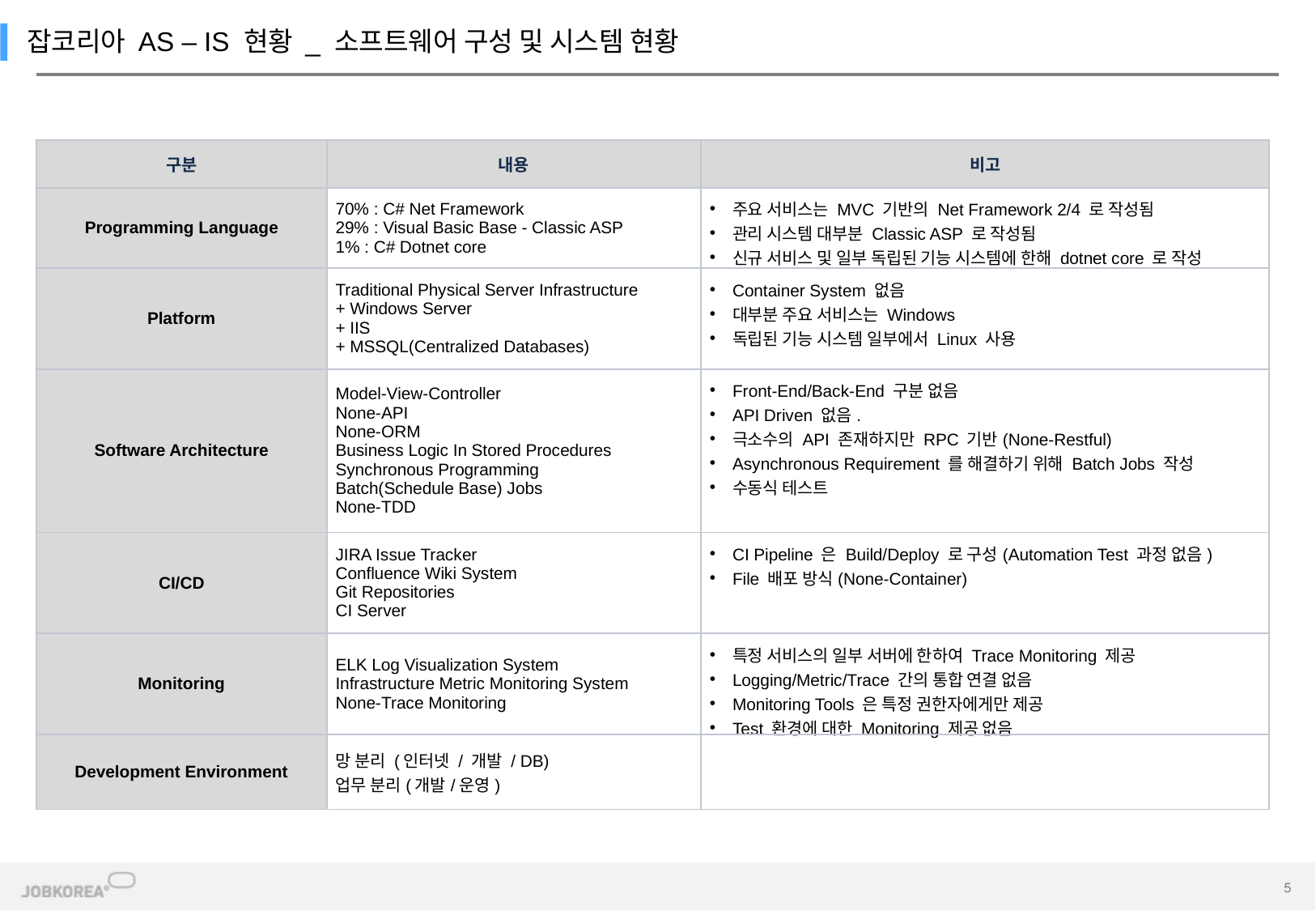

잡코리아 AS – IS 현황 _ 소프트웨어 구성 및 시스템 현황
| 구분 | 내용 | 비고 |
| --- | --- | --- |
| Programming Language | 70% : C# Net Framework 29% : Visual Basic Base - Classic ASP 1% : C# Dotnet core | 주요 서비스는 MVC 기반의 Net Framework 2/4 로 작성됨 관리 시스템 대부분 Classic ASP 로 작성됨 신규 서비스 및 일부 독립된 기능 시스템에 한해 dotnet core 로 작성 |
| Platform | Traditional Physical Server Infrastructure + Windows Server + IIS + MSSQL(Centralized Databases) | Container System 없음 대부분 주요 서비스는 Windows 독립된 기능 시스템 일부에서 Linux 사용 |
| Software Architecture | Model-View-Controller None-API None-ORM Business Logic In Stored Procedures Synchronous Programming Batch(Schedule Base) Jobs None-TDD | Front-End/Back-End 구분 없음 API Driven 없음. 극소수의 API 존재하지만 RPC 기반(None-Restful) Asynchronous Requirement 를 해결하기 위해 Batch Jobs 작성 수동식 테스트 |
| CI/CD | JIRA Issue Tracker Confluence Wiki System Git Repositories CI Server | CI Pipeline 은 Build/Deploy 로 구성(Automation Test 과정 없음) File 배포 방식(None-Container) |
| Monitoring | ELK Log Visualization System Infrastructure Metric Monitoring System None-Trace Monitoring | 특정 서비스의 일부 서버에 한하여 Trace Monitoring 제공 Logging/Metric/Trace 간의 통합 연결 없음 Monitoring Tools 은 특정 권한자에게만 제공 Test 환경에 대한 Monitoring 제공 없음 |
| Development Environment | 망 분리 (인터넷 / 개발 / DB) 업무 분리(개발/운영) |  |
5